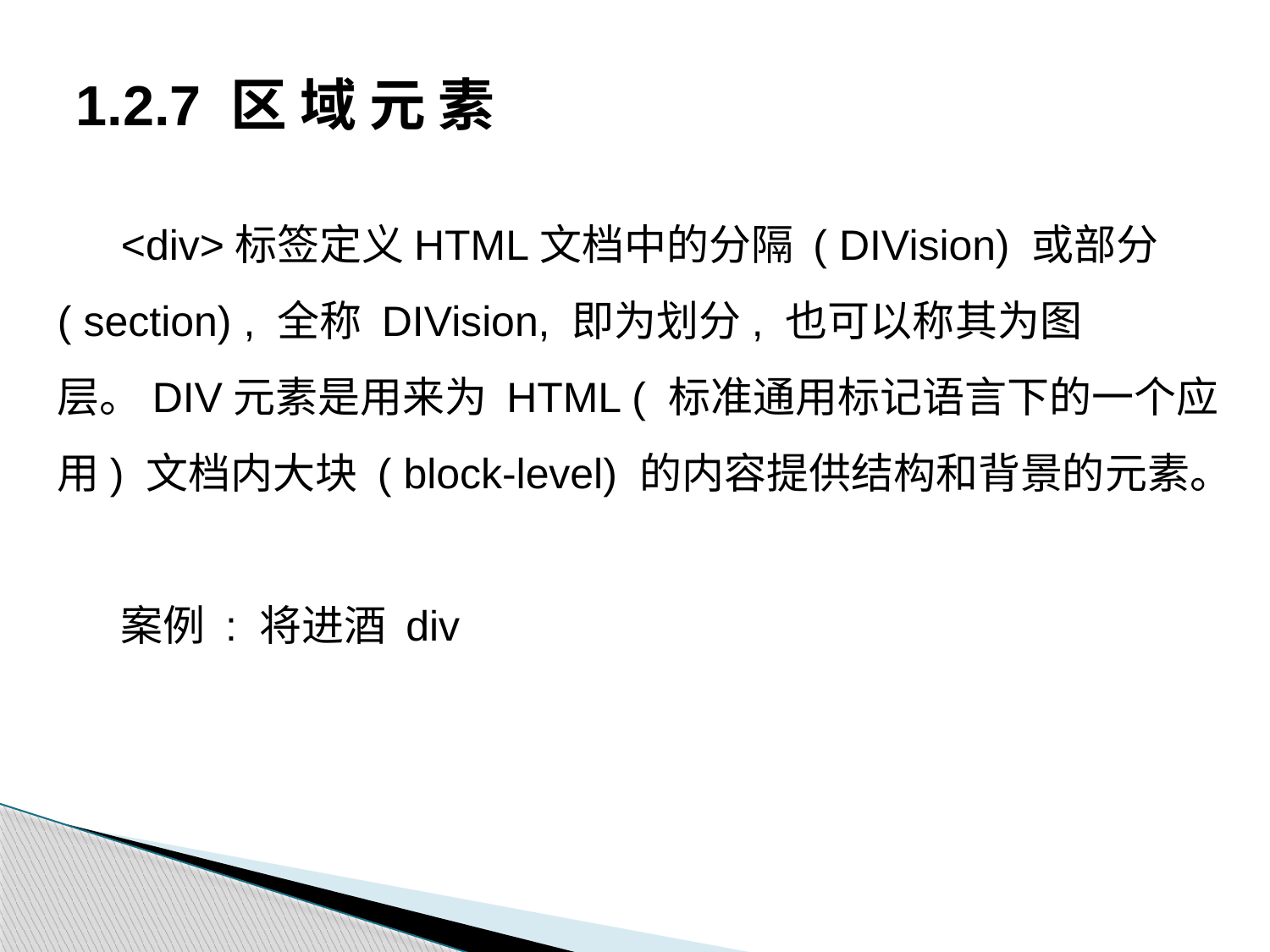

# 1.2.7 区 域 元 素
<div>标签定义HTML文档中的分隔 ( DIVision) 或部分 ( section) , 全称 DIVision, 即为划分, 也可以称其为图层。DIV元素是用来为 HTML ( 标准通用标记语言下的一个应 用) 文档内大块 ( block-level) 的内容提供结构和背景的元素。

案例 : 将进酒 div